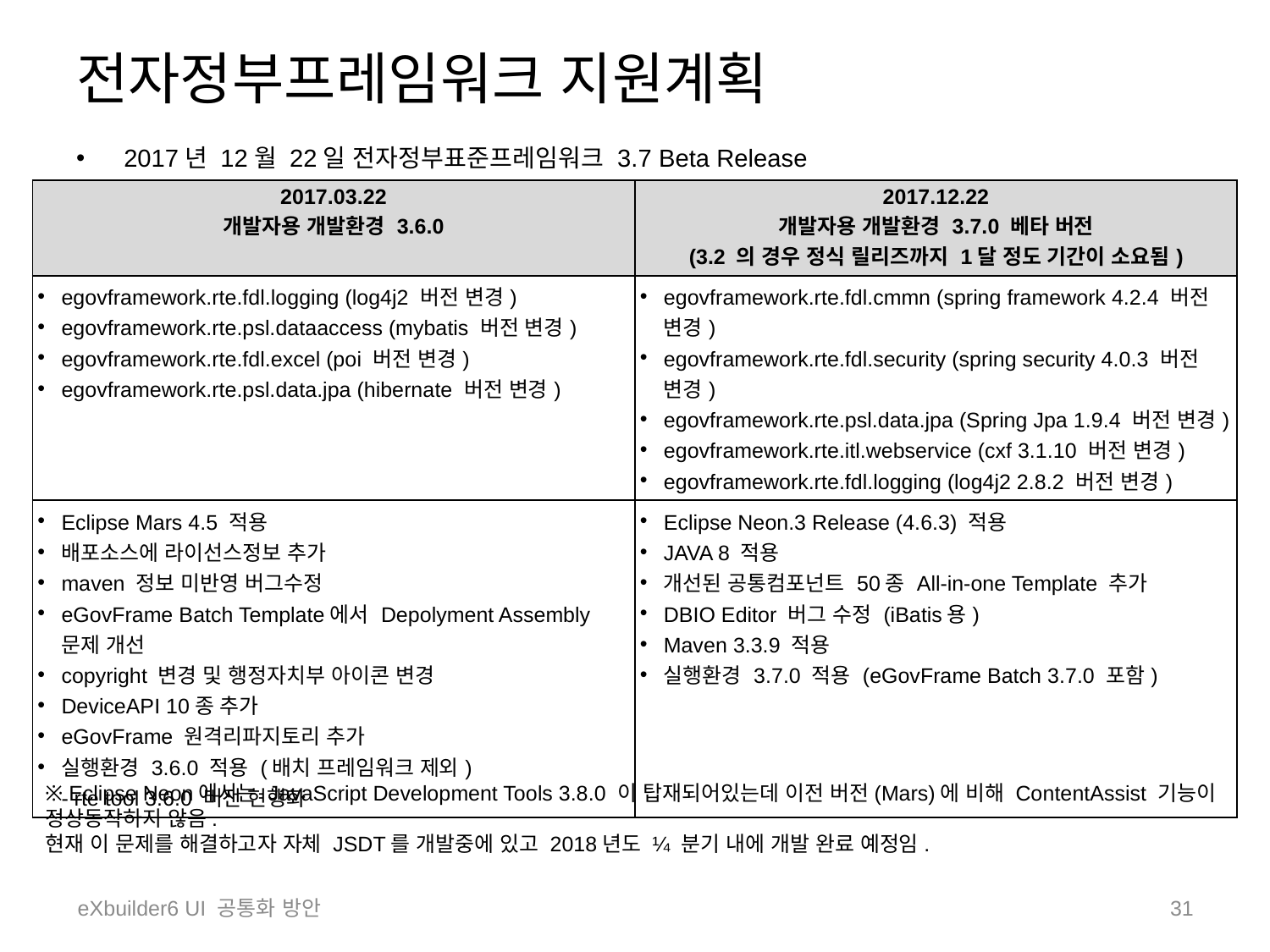

# 전자정부프레임워크 지원계획
2017년 12월 22일 전자정부표준프레임워크 3.7 Beta Release
| 2017.03.22 개발자용 개발환경 3.6.0 | 2017.12.22 개발자용 개발환경 3.7.0 베타 버전 (3.2 의 경우 정식 릴리즈까지 1달 정도 기간이 소요됨) |
| --- | --- |
| egovframework.rte.fdl.logging (log4j2 버전 변경) egovframework.rte.psl.dataaccess (mybatis 버전 변경) egovframework.rte.fdl.excel (poi 버전 변경) egovframework.rte.psl.data.jpa (hibernate 버전 변경) | egovframework.rte.fdl.cmmn (spring framework 4.2.4 버전 변경) egovframework.rte.fdl.security (spring security 4.0.3 버전 변경) egovframework.rte.psl.data.jpa (Spring Jpa 1.9.4 버전 변경) egovframework.rte.itl.webservice (cxf 3.1.10 버전 변경) egovframework.rte.fdl.logging (log4j2 2.8.2 버전 변경) |
| Eclipse Mars 4.5 적용 배포소스에 라이선스정보 추가 maven 정보 미반영 버그수정 eGovFrame Batch Template에서 Depolyment Assembly 문제 개선 copyright 변경 및 행정자치부 아이콘 변경 DeviceAPI 10종 추가 eGovFrame 원격리파지토리 추가 실행환경 3.6.0 적용 (배치 프레임워크 제외)  - rte tool 3.6.0 버전 현행화 | Eclipse Neon.3 Release (4.6.3) 적용 JAVA 8 적용 개선된 공통컴포넌트 50종 All-in-one Template 추가 DBIO Editor 버그 수정 (iBatis용) Maven 3.3.9 적용 실행환경 3.7.0 적용 (eGovFrame Batch 3.7.0 포함) |
※ Eclipse Neon에서는 JavaScript Development Tools 3.8.0 이 탑재되어있는데 이전 버전(Mars)에 비해 ContentAssist 기능이 정상동작하지 않음.
현재 이 문제를 해결하고자 자체 JSDT를 개발중에 있고 2018년도 ¼ 분기 내에 개발 완료 예정임.
eXbuilder6 UI 공통화 방안
31